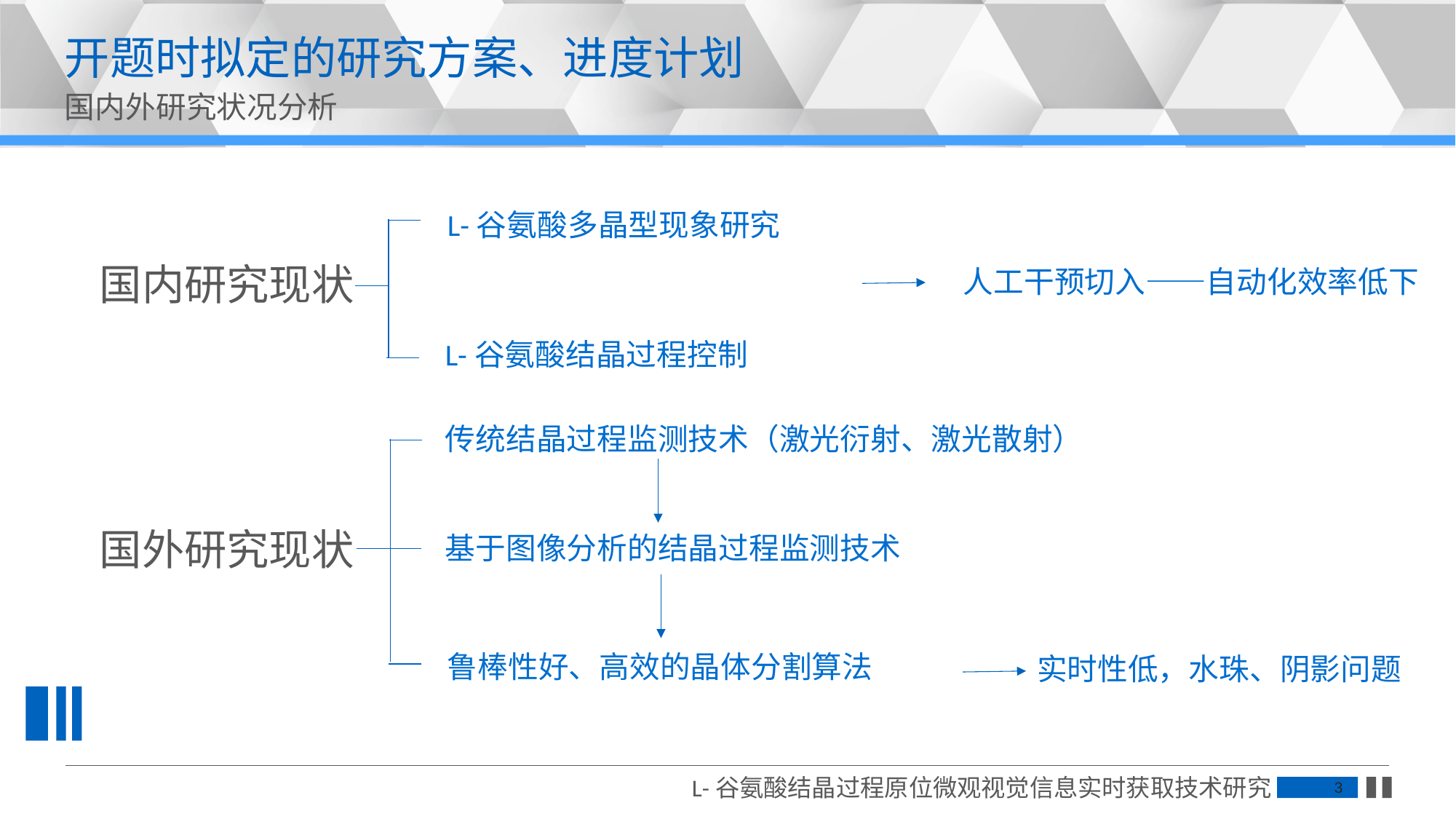

开题时拟定的研究方案、进度计划
国内外研究状况分析
L-谷氨酸多晶型现象研究
国内研究现状
人工干预切入——自动化效率低下
L-谷氨酸结晶过程控制
传统结晶过程监测技术（激光衍射、激光散射）
国外研究现状
基于图像分析的结晶过程监测技术
鲁棒性好、高效的晶体分割算法
实时性低，水珠、阴影问题

L-谷氨酸结晶过程原位微观视觉信息实时获取技术研究
3